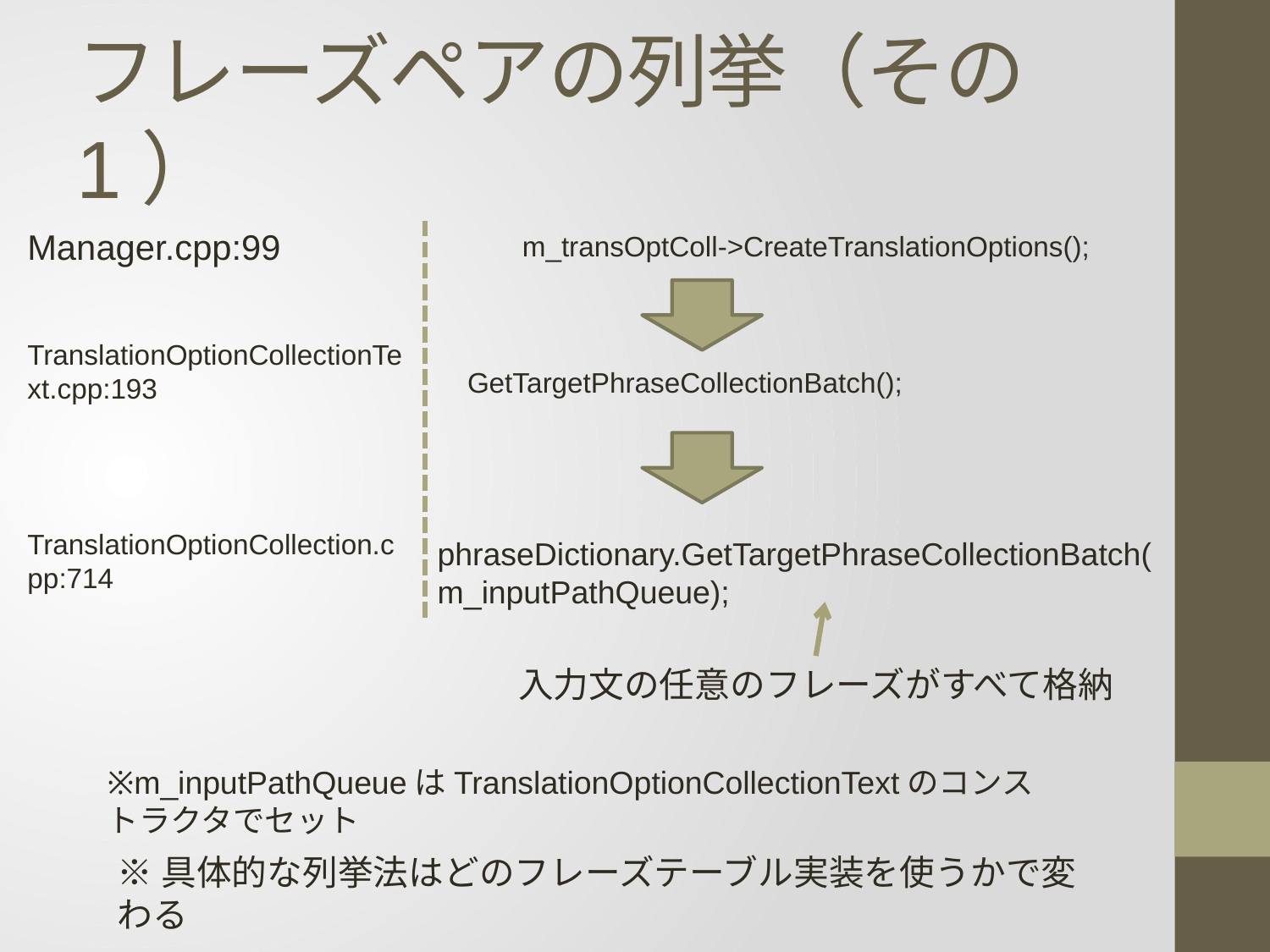

# フレーズペアの列挙（その1）
Manager.cpp:99
m_transOptColl->CreateTranslationOptions();

TranslationOptionCollectionText.cpp:193
GetTargetPhraseCollectionBatch();

TranslationOptionCollection.cpp:714
phraseDictionary.GetTargetPhraseCollectionBatch(m_inputPathQueue);
入力文の任意のフレーズがすべて格納
※m_inputPathQueueはTranslationOptionCollectionTextのコンストラクタでセット
※具体的な列挙法はどのフレーズテーブル実装を使うかで変わる